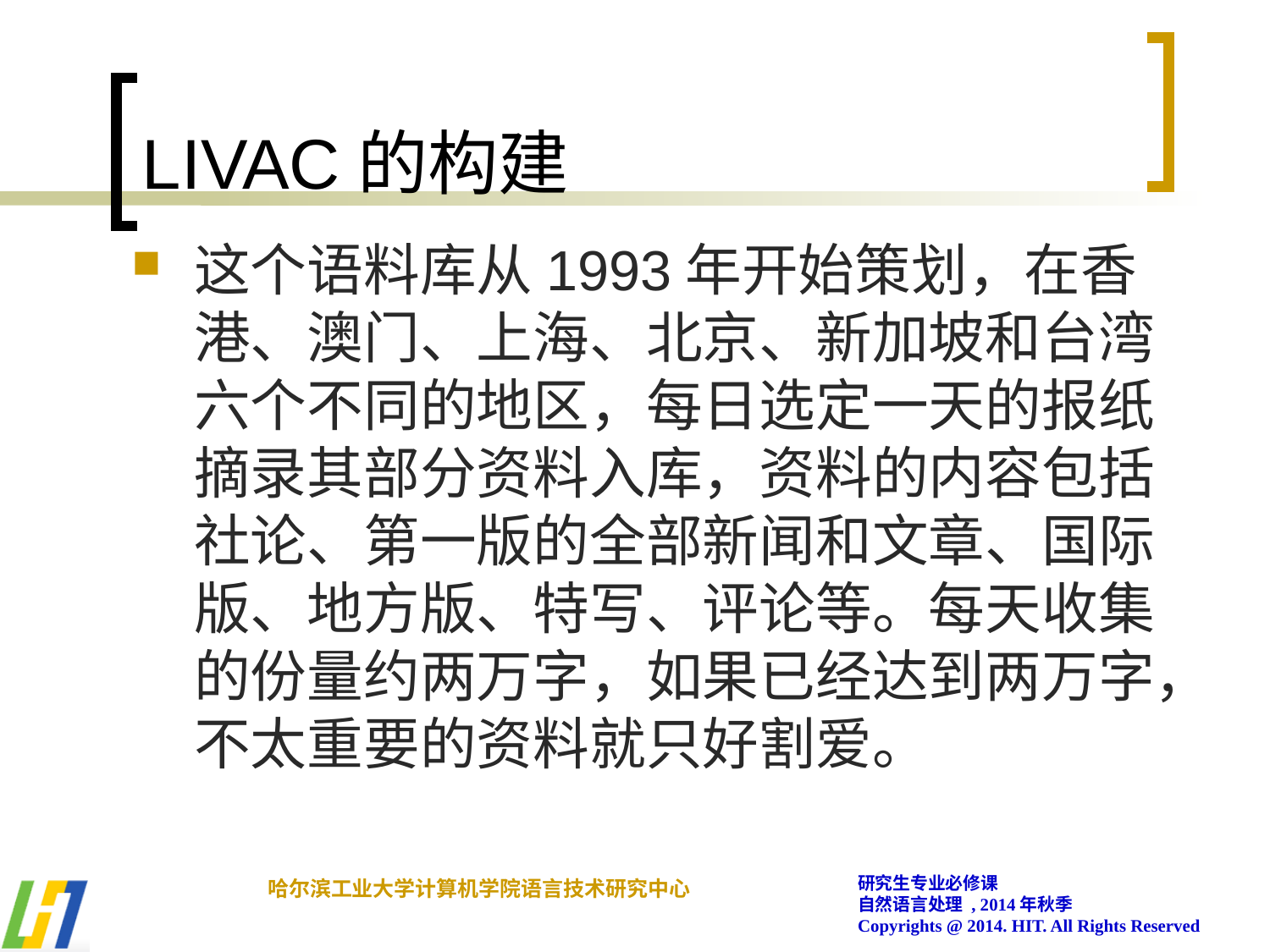

# LIVAC的构建
这个语料库从1993年开始策划，在香港、澳门、上海、北京、新加坡和台湾六个不同的地区，每日选定一天的报纸摘录其部分资料入库，资料的内容包括社论、第一版的全部新闻和文章、国际版、地方版、特写、评论等。每天收集的份量约两万字，如果已经达到两万字，不太重要的资料就只好割爱。
研究生专业必修课
自然语言处理 , 2014年秋季
Copyrights @ 2014. HIT. All Rights Reserved
哈尔滨工业大学计算机学院语言技术研究中心